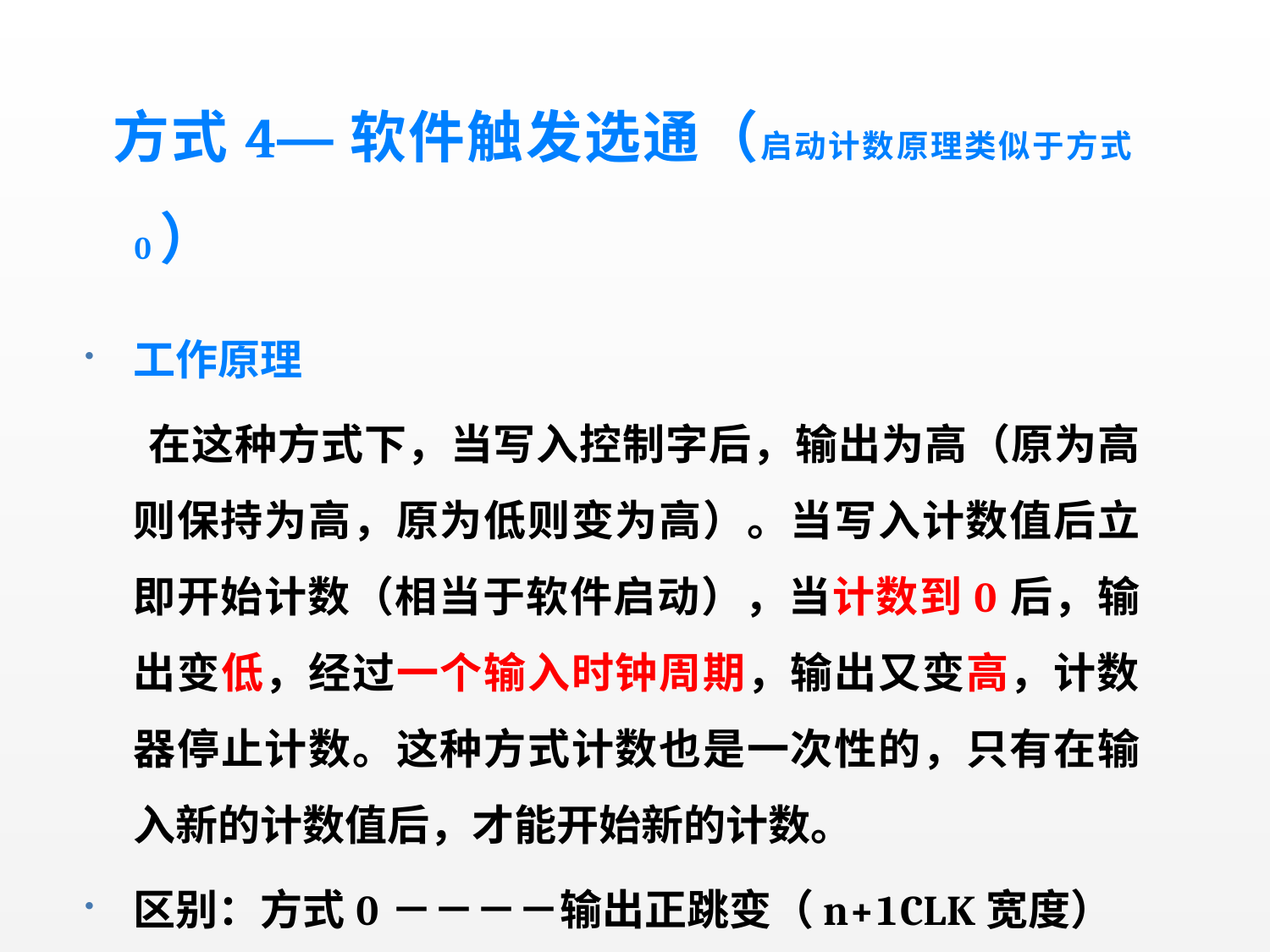

方式4—软件触发选通（启动计数原理类似于方式0）
工作原理
     在这种方式下，当写入控制字后，输出为高（原为高则保持为高，原为低则变为高）。当写入计数值后立即开始计数（相当于软件启动），当计数到0后，输出变低，经过一个输入时钟周期，输出又变高，计数器停止计数。这种方式计数也是一次性的，只有在输入新的计数值后，才能开始新的计数。
区别：方式0－－－－输出正跳变（n+1CLK宽度）
                    方式4－－－－输出一个CLK宽度的负脉冲